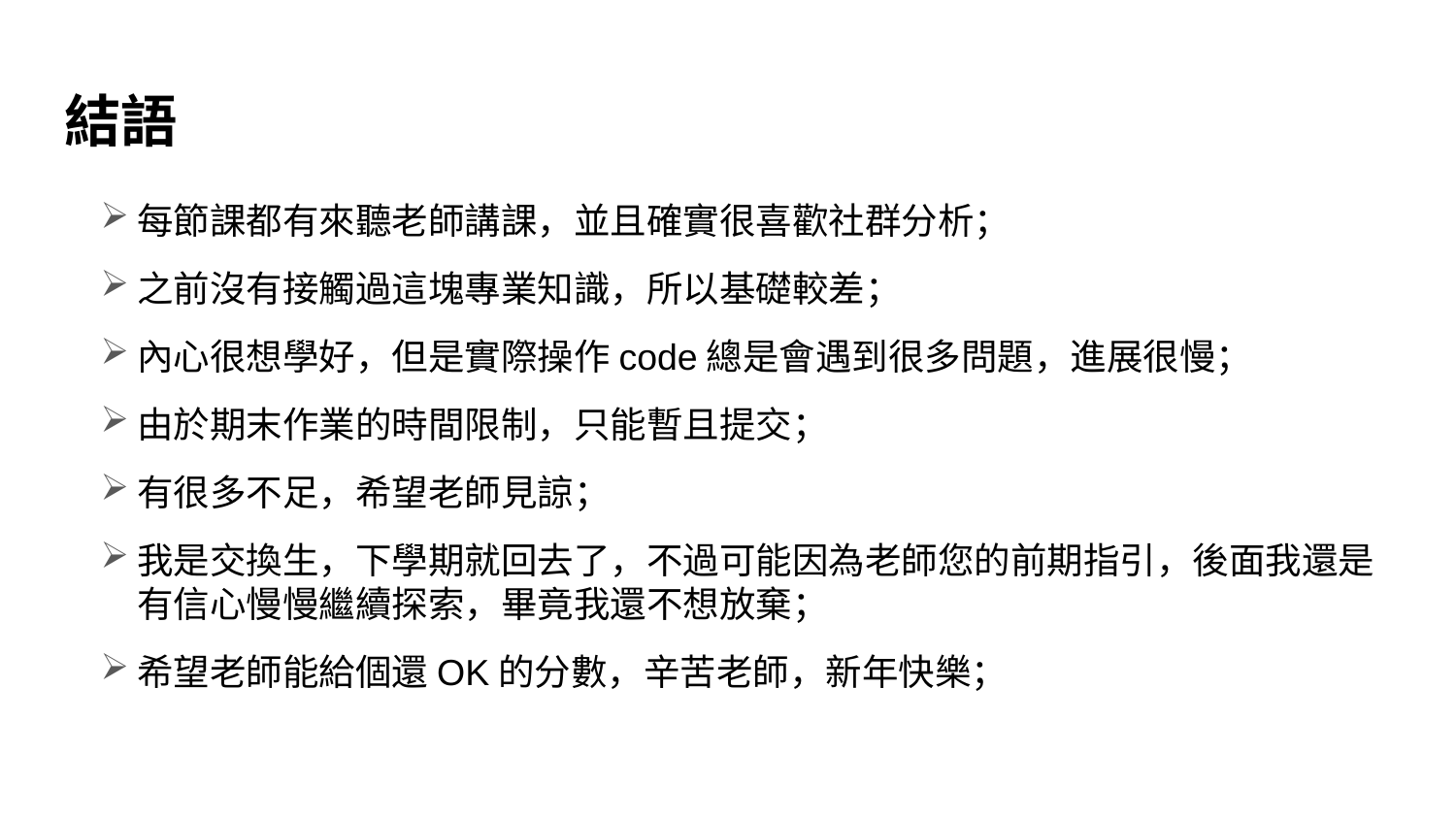

# 結語
每節課都有來聽老師講課，並且確實很喜歡社群分析；
之前沒有接觸過這塊專業知識，所以基礎較差；
內心很想學好，但是實際操作code總是會遇到很多問題，進展很慢；
由於期末作業的時間限制，只能暫且提交；
有很多不足，希望老師見諒；
我是交換生，下學期就回去了，不過可能因為老師您的前期指引，後面我還是有信心慢慢繼續探索，畢竟我還不想放棄；
希望老師能給個還OK的分數，辛苦老師，新年快樂；